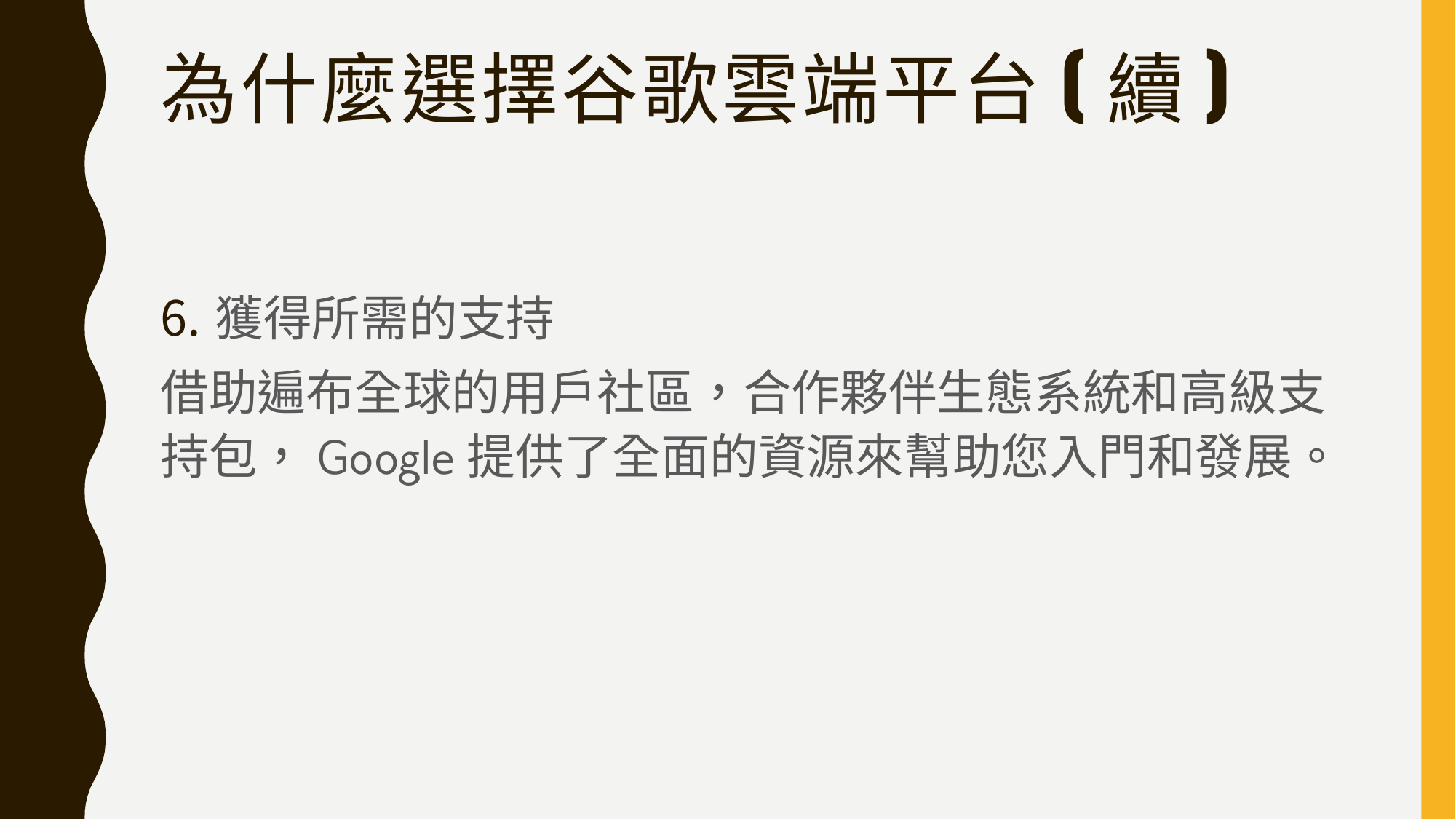

# 為什麼選擇谷歌雲端平台(續)
獲得所需的支持
借助遍布全球的用戶社區，合作夥伴生態系統和高級支持包，Google提供了全面的資源來幫助您入門和發展。